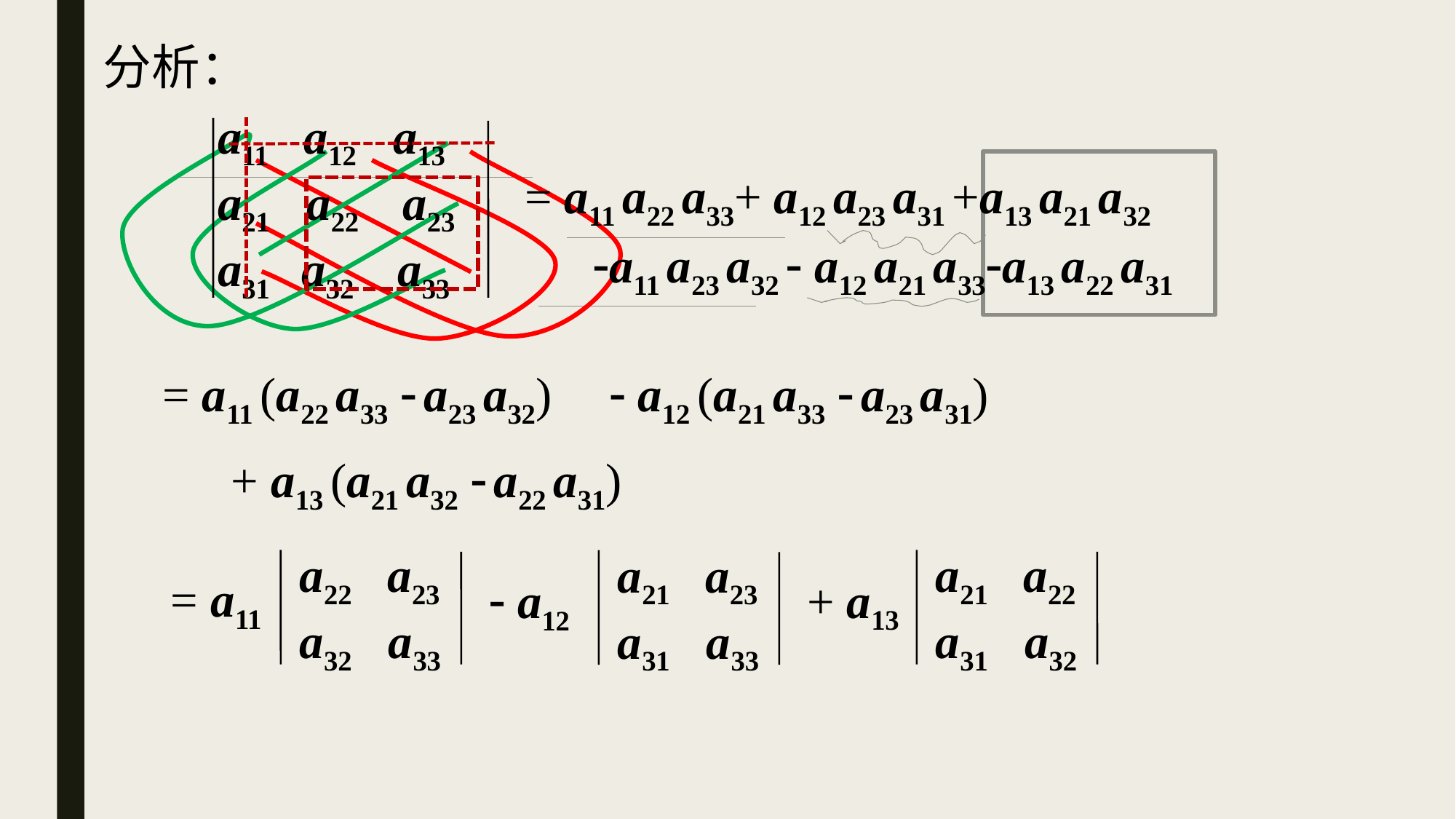

分析：
a11     a12   a13
a21   a22    a23
a31   a32    a33

= a11 a22 a33+ a12 a23 a31 +a13 a21 a32

−a11 a23 a32 − a12 a21 a33−a13 a22 a31

= a11 (a22 a33 − a23 a32)
− a12 (a21 a33 − a23 a31)
+ a13 (a21 a32 − a22 a31)
a22     a23
a32   a33

a21     a22
a31   a32

a21     a23
a31   a33

= a11
+ a13
− a12